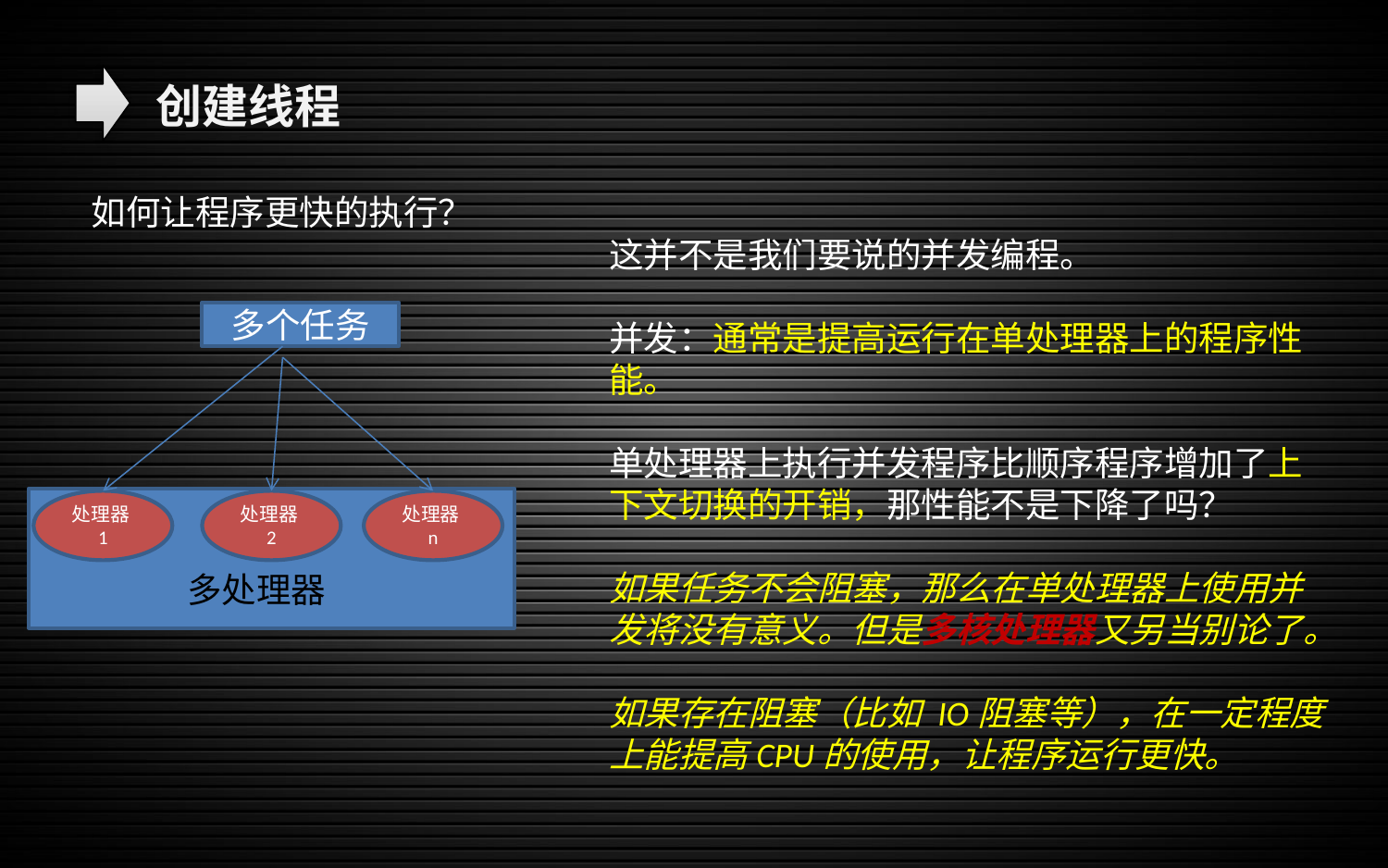

创建线程
如何让程序更快的执行？
这并不是我们要说的并发编程。

并发：通常是提高运行在单处理器上的程序性能。

单处理器上执行并发程序比顺序程序增加了上下文切换的开销，那性能不是下降了吗？

如果任务不会阻塞，那么在单处理器上使用并发将没有意义。但是多核处理器又另当别论了。

如果存在阻塞（比如 IO阻塞等），在一定程度上能提高CPU的使用，让程序运行更快。
多个任务

处理器1
处理器2
处理器n
多处理器